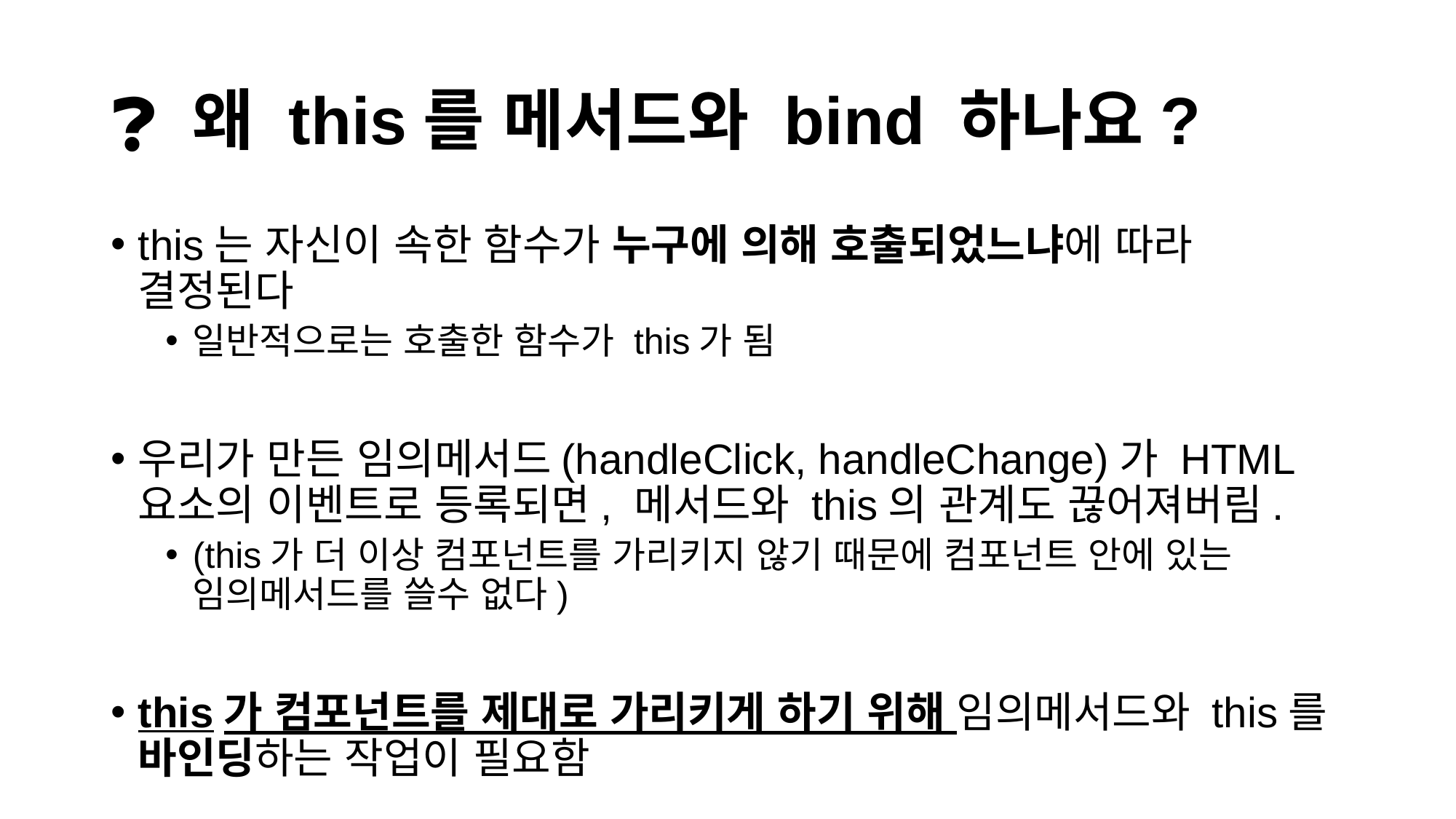

# ❓ 왜 this를 메서드와 bind 하나요?
this는 자신이 속한 함수가 누구에 의해 호출되었느냐에 따라 결정된다
일반적으로는 호출한 함수가 this가 됨

우리가 만든 임의메서드(handleClick, handleChange)가 HTML 요소의 이벤트로 등록되면, 메서드와 this의 관계도 끊어져버림.
(this가 더 이상 컴포넌트를 가리키지 않기 때문에 컴포넌트 안에 있는 임의메서드를 쓸수 없다)

this가 컴포넌트를 제대로 가리키게 하기 위해 임의메서드와 this를 바인딩하는 작업이 필요함